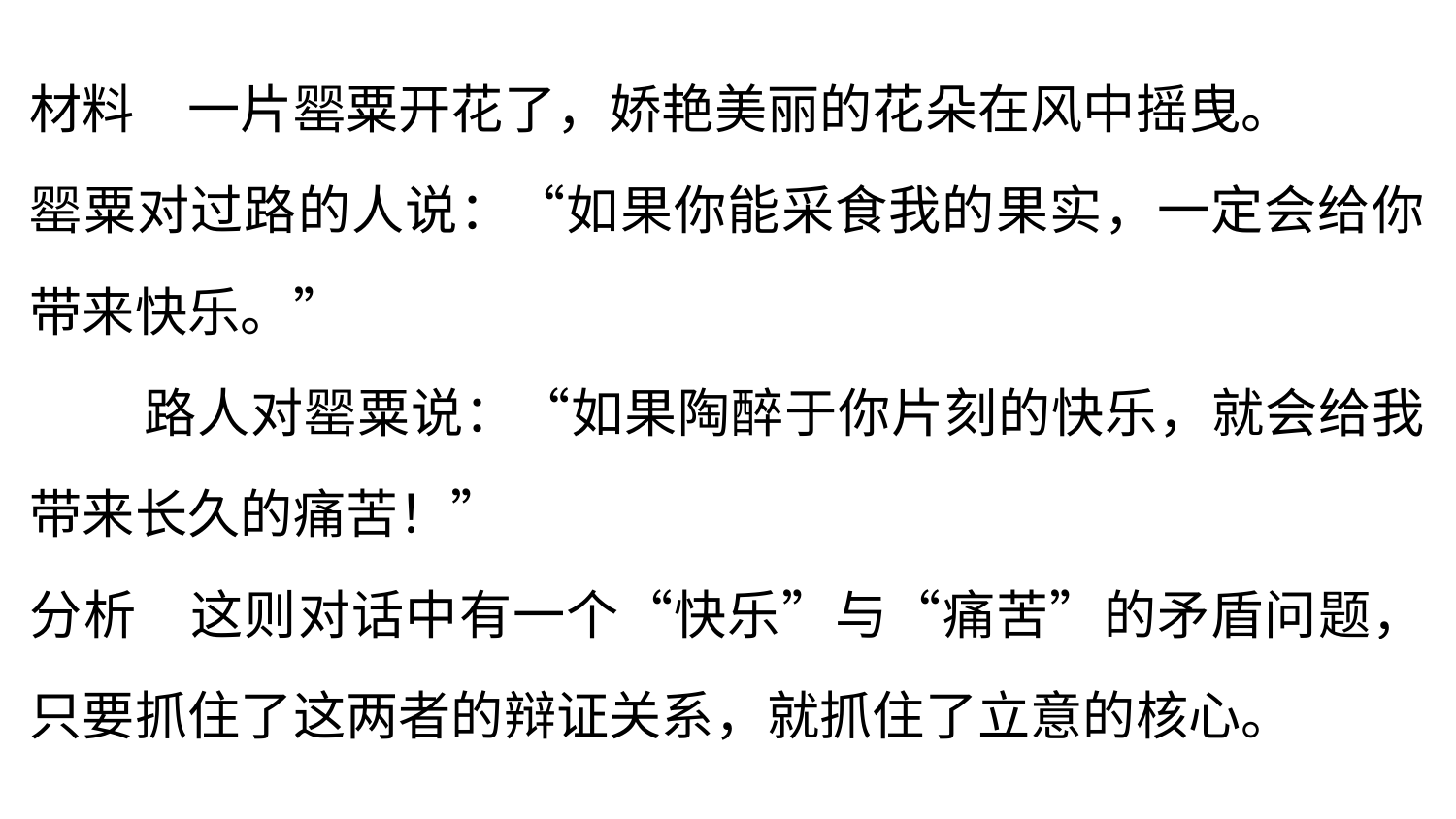

材料　一片罂粟开花了，娇艳美丽的花朵在风中摇曳。
罂粟对过路的人说：“如果你能采食我的果实，一定会给你带来快乐。”
        路人对罂粟说：“如果陶醉于你片刻的快乐，就会给我带来长久的痛苦！”
分析　这则对话中有一个“快乐”与“痛苦”的矛盾问题，只要抓住了这两者的辩证关系，就抓住了立意的核心。